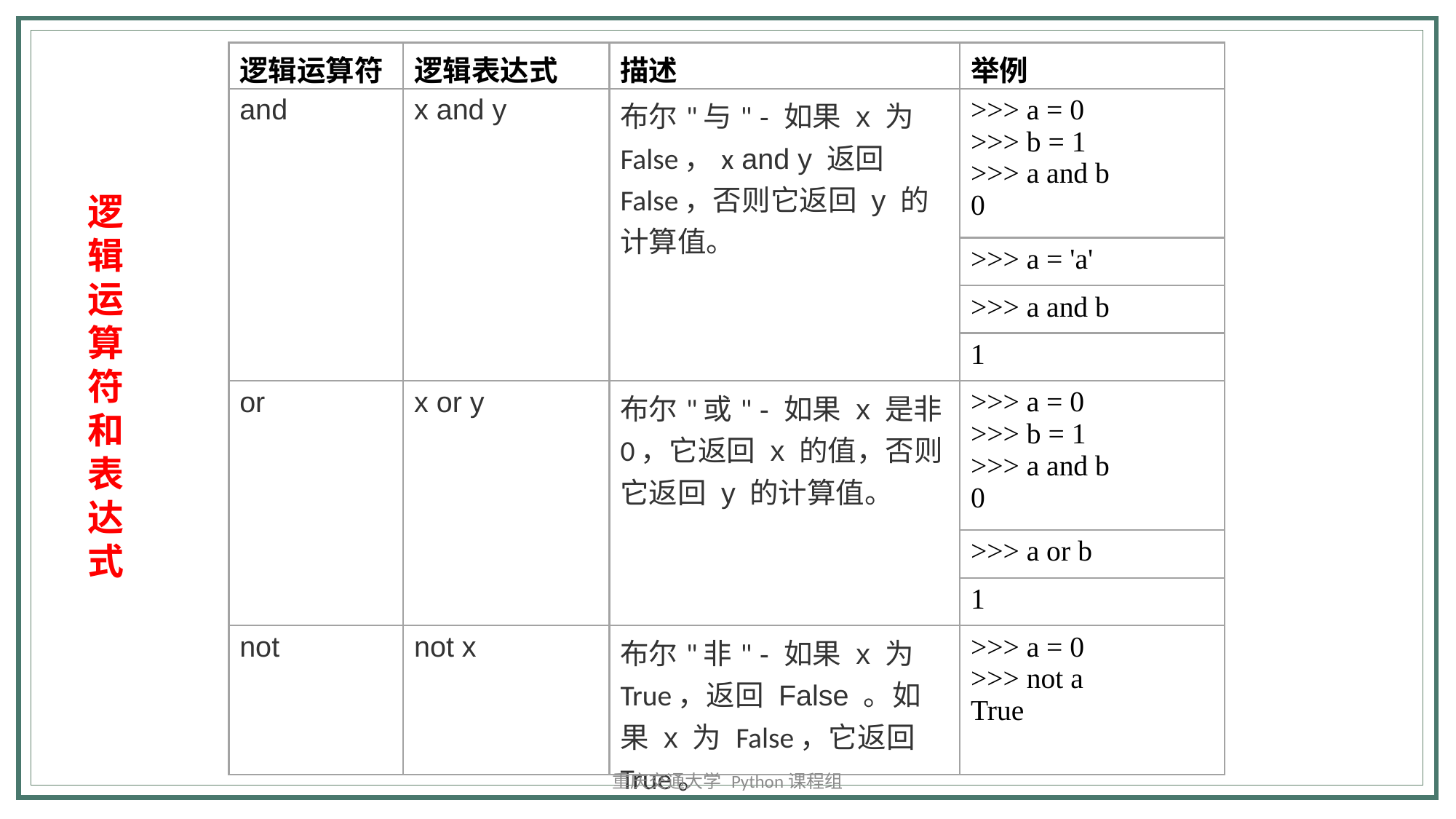

| 逻辑运算符 | 逻辑表达式 | 描述 | 举例 |
| --- | --- | --- | --- |
| and | x and y | 布尔"与" - 如果 x 为 False，x and y 返回 False，否则它返回 y 的计算值。 | >>> a = 0 >>> b = 1 >>> a and b 0 |
|  |  |  | >>> a = 'a' |
|  |  |  | >>> a and b |
|  |  |  | 1 |
| or | x or y | 布尔"或" - 如果 x 是非 0，它返回 x 的值，否则它返回 y 的计算值。 | >>> a = 0 >>> b = 1 >>> a and b 0 |
|  |  |  | >>> a or b |
|  |  |  | 1 |
| not | not x | 布尔"非" - 如果 x 为 True，返回 False 。如果 x 为 False，它返回 True。 | >>> a = 0 >>> not a True |
逻
辑
运
算
符
和
表
达
式
重庆交通大学 Python课程组